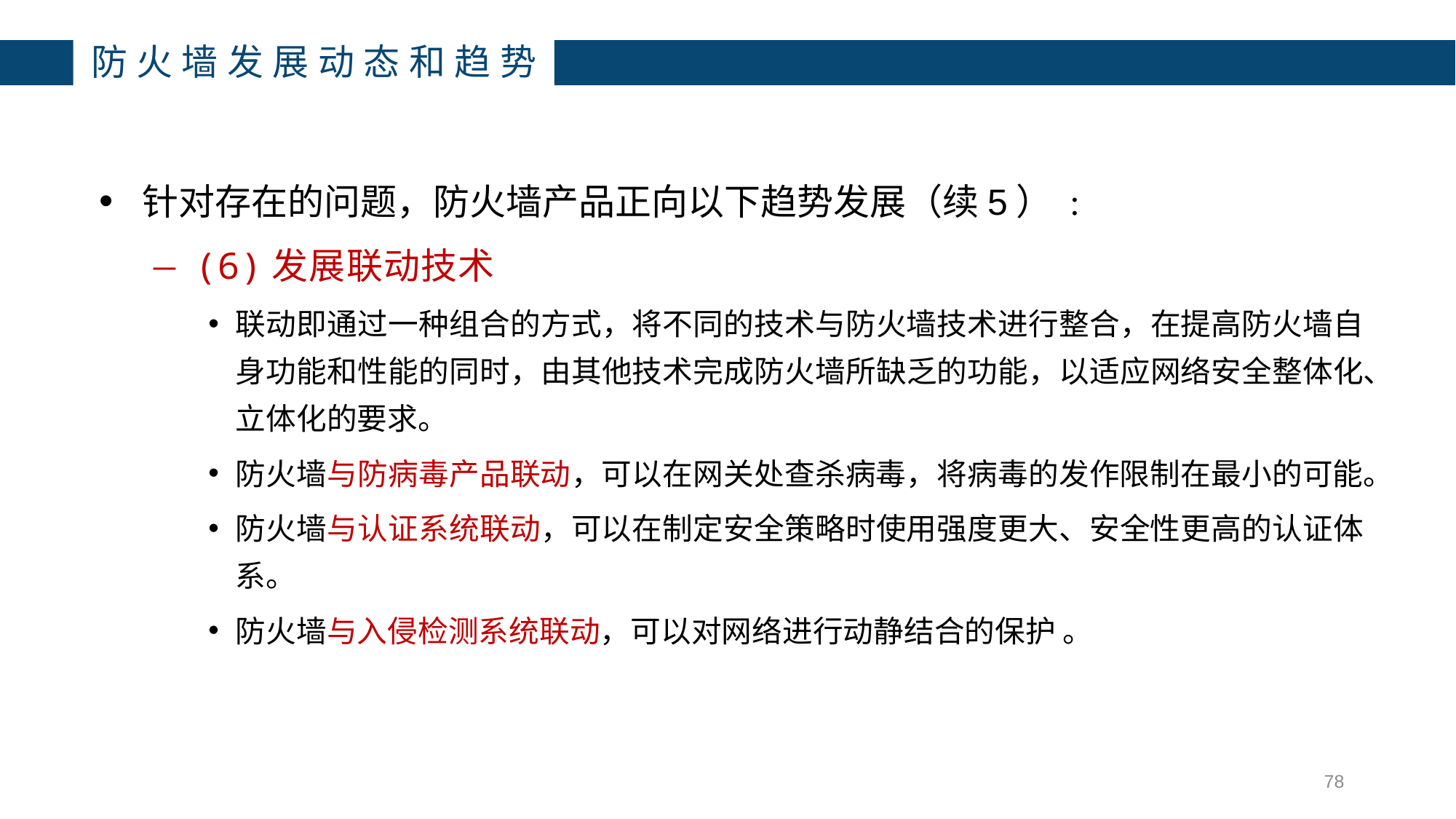

防火墙发展动态和趋势

针对存在的问题，防火墙产品正向以下趋势发展（续5） :
(6)发展联动技术
联动即通过一种组合的方式，将不同的技术与防火墙技术进行整合，在提高防火墙自身功能和性能的同时，由其他技术完成防火墙所缺乏的功能，以适应网络安全整体化、立体化的要求。
防火墙与防病毒产品联动，可以在网关处查杀病毒，将病毒的发作限制在最小的可能。
防火墙与认证系统联动，可以在制定安全策略时使用强度更大、安全性更高的认证体系。
防火墙与入侵检测系统联动，可以对网络进行动静结合的保护 。
78